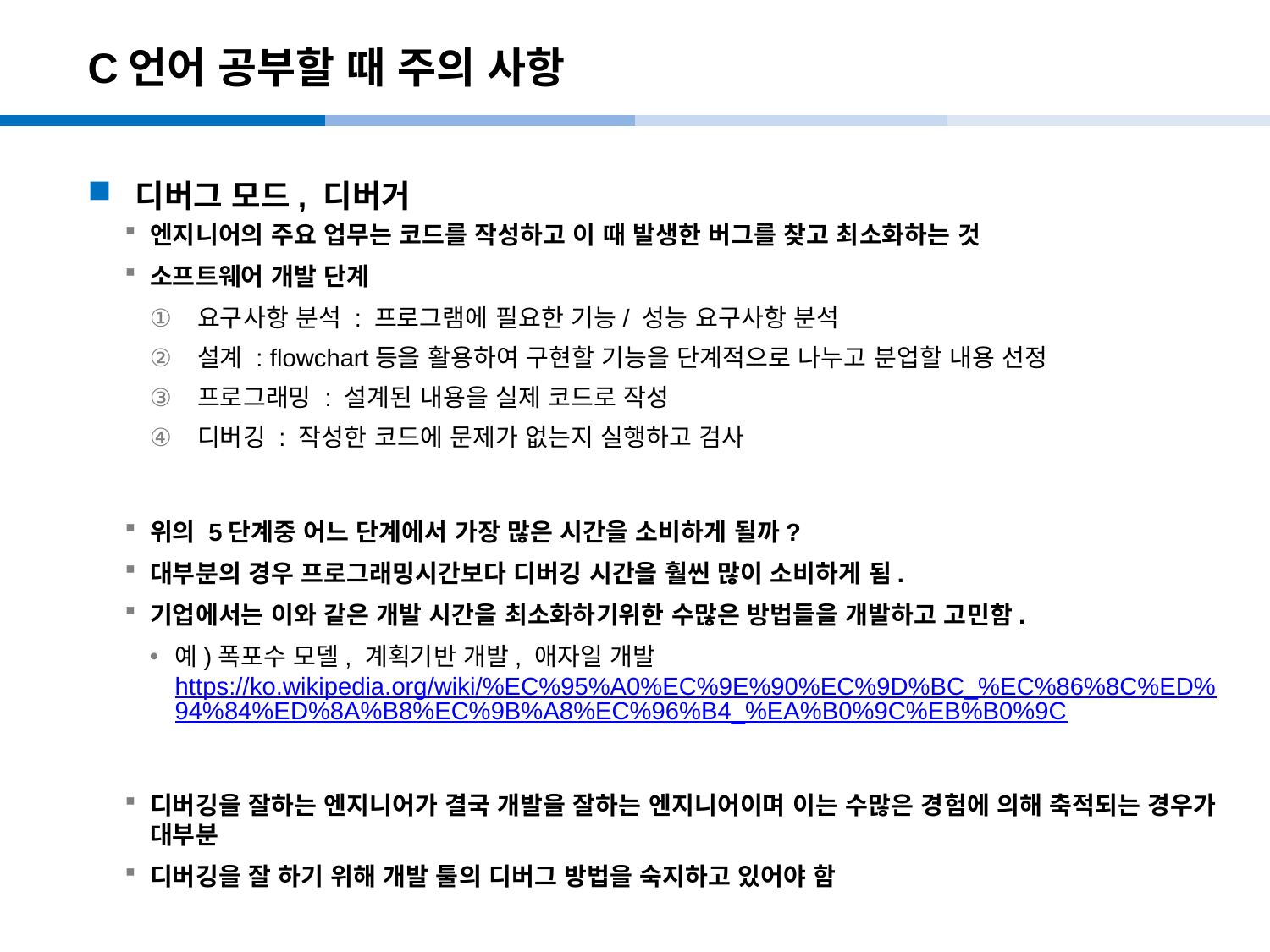

# C언어 공부할 때 주의 사항
디버그 모드, 디버거
엔지니어의 주요 업무는 코드를 작성하고 이 때 발생한 버그를 찾고 최소화하는 것
소프트웨어 개발 단계
요구사항 분석 : 프로그램에 필요한 기능/ 성능 요구사항 분석
설계 : flowchart등을 활용하여 구현할 기능을 단계적으로 나누고 분업할 내용 선정
프로그래밍 : 설계된 내용을 실제 코드로 작성
디버깅 : 작성한 코드에 문제가 없는지 실행하고 검사

위의 5단계중 어느 단계에서 가장 많은 시간을 소비하게 될까?
대부분의 경우 프로그래밍시간보다 디버깅 시간을 훨씬 많이 소비하게 됨.
기업에서는 이와 같은 개발 시간을 최소화하기위한 수많은 방법들을 개발하고 고민함.
예)폭포수 모델, 계획기반 개발, 애자일 개발 https://ko.wikipedia.org/wiki/%EC%95%A0%EC%9E%90%EC%9D%BC_%EC%86%8C%ED%94%84%ED%8A%B8%EC%9B%A8%EC%96%B4_%EA%B0%9C%EB%B0%9C

디버깅을 잘하는 엔지니어가 결국 개발을 잘하는 엔지니어이며 이는 수많은 경험에 의해 축적되는 경우가 대부분
디버깅을 잘 하기 위해 개발 툴의 디버그 방법을 숙지하고 있어야 함